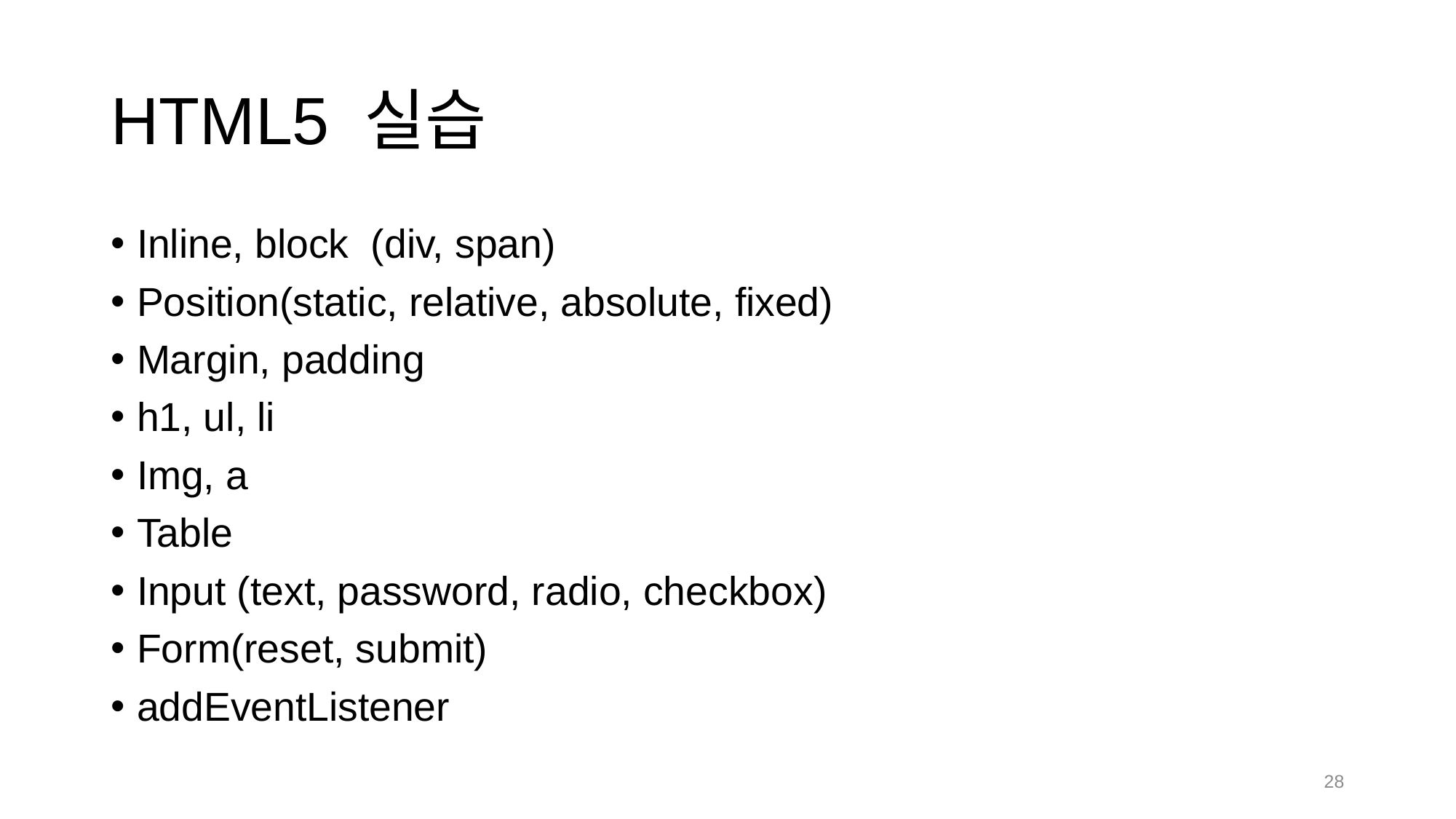

# HTML5 실습
Inline, block  (div, span)
Position(static, relative, absolute, fixed)
Margin, padding
h1, ul, li
Img, a
Table
Input (text, password, radio, checkbox)
Form(reset, submit)
addEventListener

28